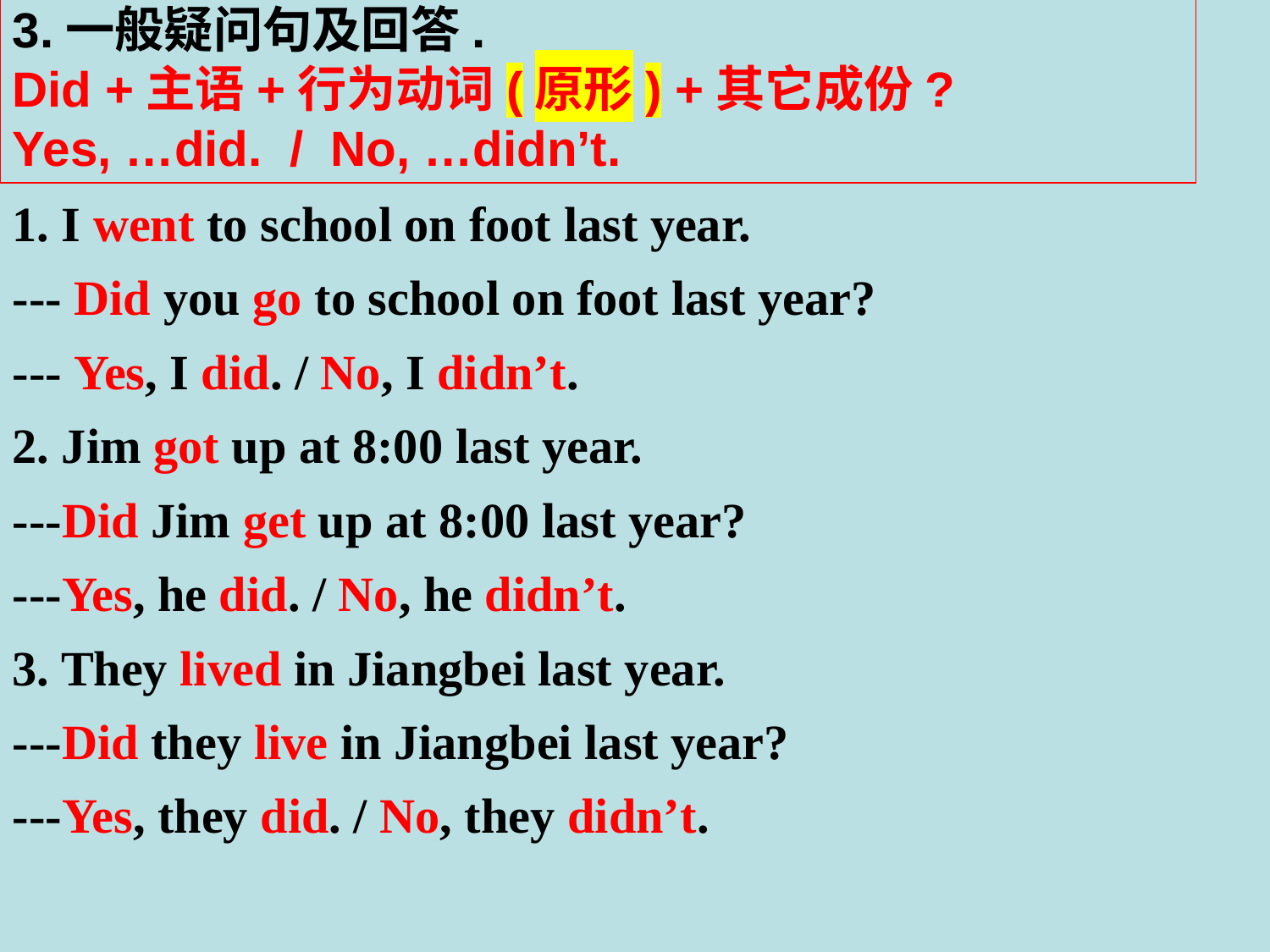

3.一般疑问句及回答.
Did +主语+行为动词(原形) +其它成份?
Yes, …did.  /  No, …didn’t.
1. I went to school on foot last year.
--- Did you go to school on foot last year?
--- Yes, I did. / No, I didn’t.
2. Jim got up at 8:00 last year.
---Did Jim get up at 8:00 last year?
---Yes, he did. / No, he didn’t.
3. They lived in Jiangbei last year.
---Did they live in Jiangbei last year?
---Yes, they did. / No, they didn’t.